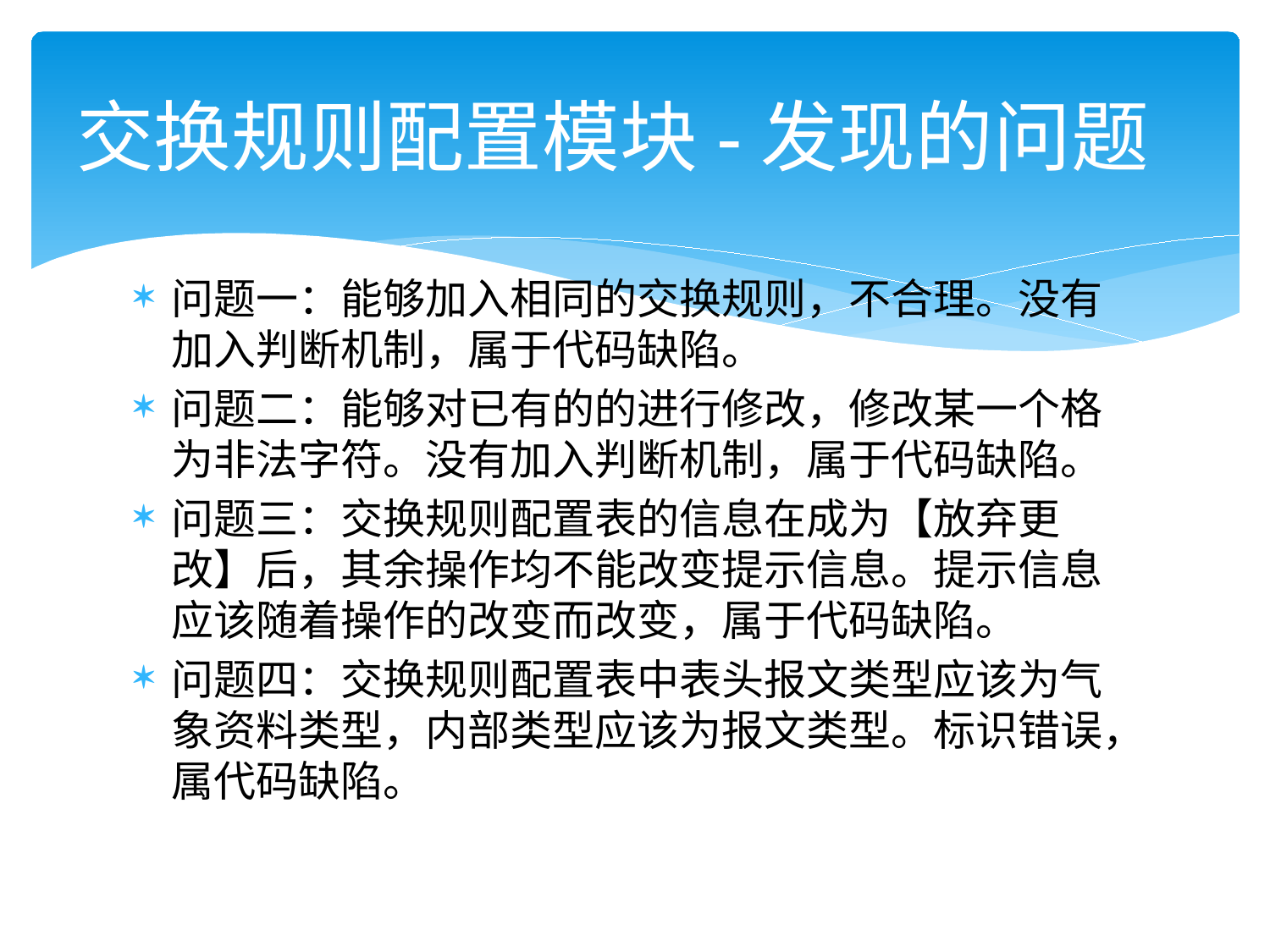

# 交换规则配置模块-发现的问题
问题一：能够加入相同的交换规则，不合理。没有加入判断机制，属于代码缺陷。
问题二：能够对已有的的进行修改，修改某一个格为非法字符。没有加入判断机制，属于代码缺陷。
问题三：交换规则配置表的信息在成为【放弃更改】后，其余操作均不能改变提示信息。提示信息应该随着操作的改变而改变，属于代码缺陷。
问题四：交换规则配置表中表头报文类型应该为气象资料类型，内部类型应该为报文类型。标识错误，属代码缺陷。